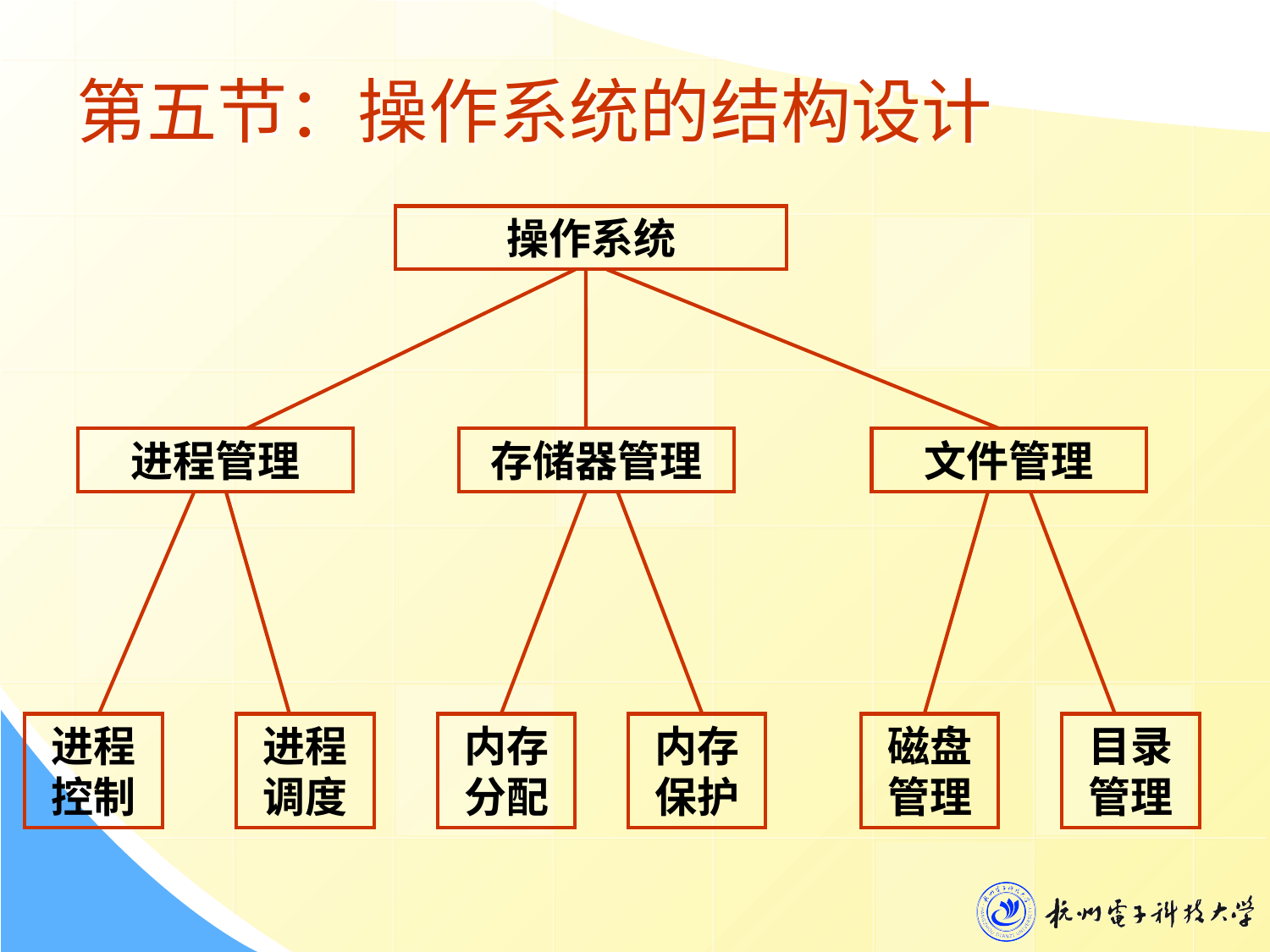

# 第五节：操作系统的结构设计
操作系统

进程管理
存储器管理
文件管理

进程控制
进程调度
内存分配
内存保护
磁盘管理
目录管理